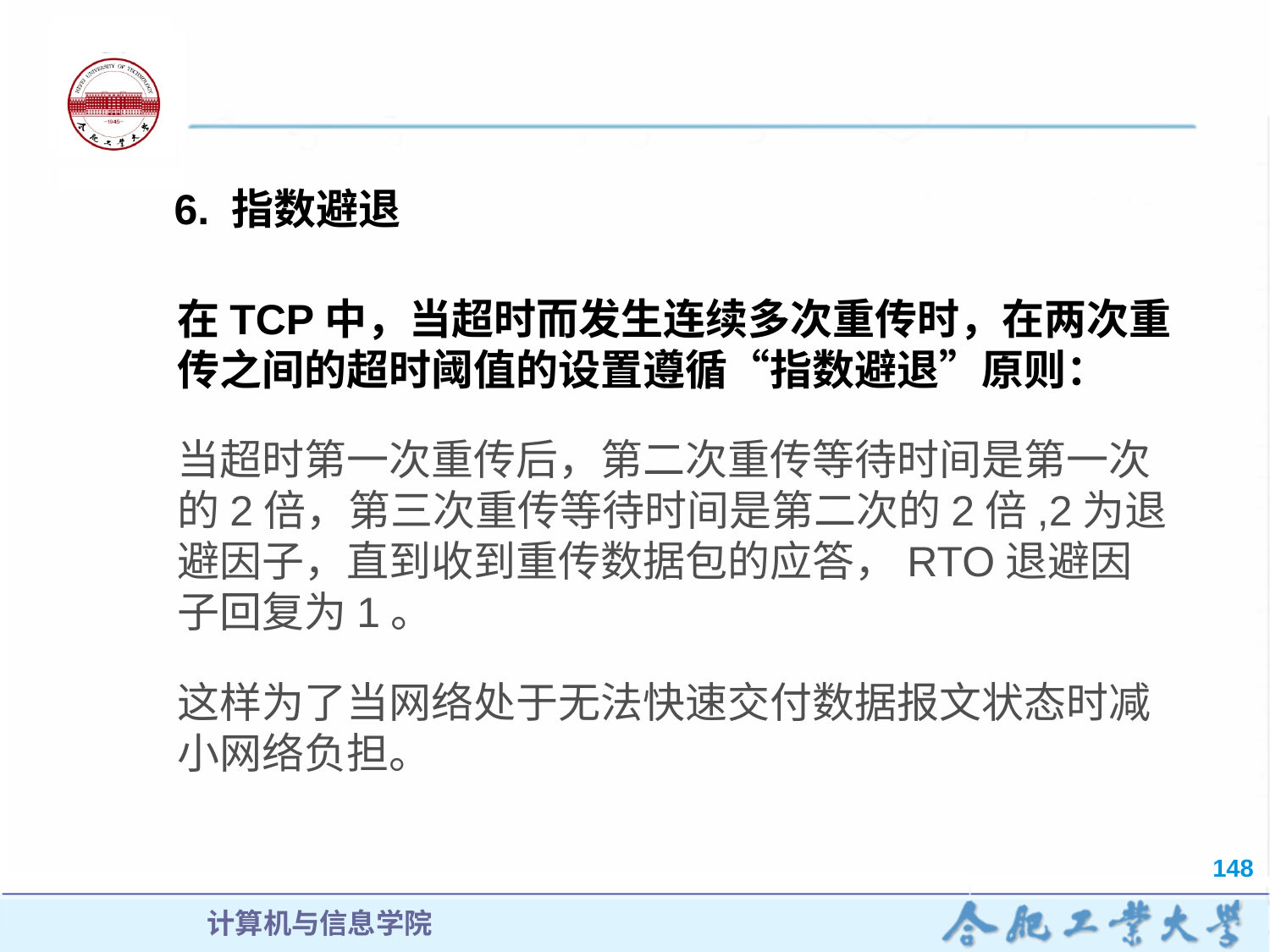

6. 指数避退
在TCP中，当超时而发生连续多次重传时，在两次重传之间的超时阈值的设置遵循“指数避退”原则：
当超时第一次重传后，第二次重传等待时间是第一次的2倍，第三次重传等待时间是第二次的2倍,2为退避因子，直到收到重传数据包的应答，RTO退避因子回复为1。
这样为了当网络处于无法快速交付数据报文状态时减小网络负担。